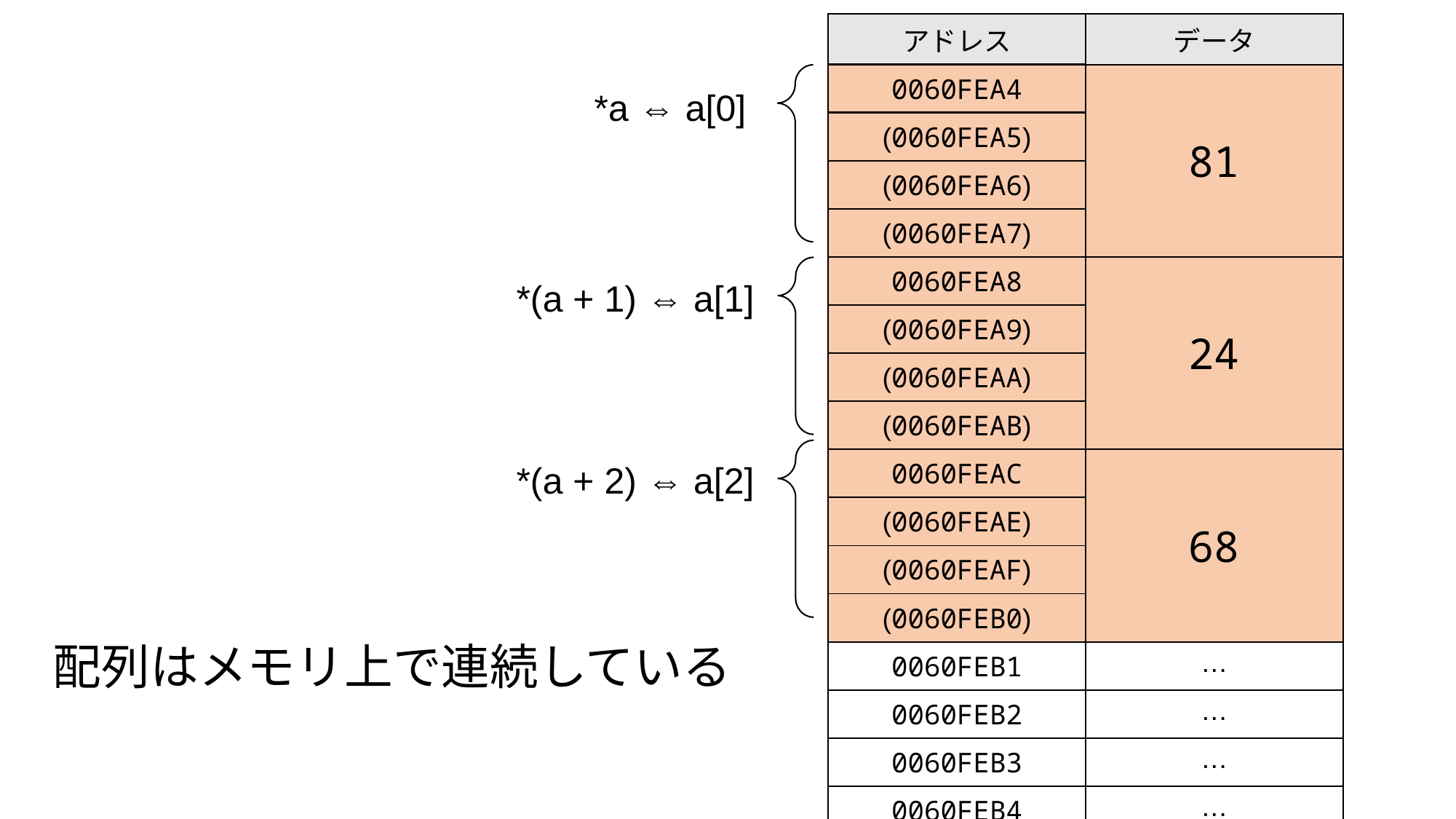

| アドレス | データ |
| --- | --- |
| 0060FEA4 | 81 |
| (0060FEA5) |  |
| (0060FEA6) |  |
| (0060FEA7) |  |
| 0060FEA8 | 24 |
| (0060FEA9) |  |
| (0060FEAA) |  |
| (0060FEAB) |  |
| 0060FEAC | 68 |
| (0060FEAE) |  |
| (0060FEAF) |  |
| (0060FEB0) |  |
| 0060FEB1 | … |
| 0060FEB2 | … |
| 0060FEB3 | … |
| 0060FEB4 | … |

*a ⇔ a[0]

*(a + 1) ⇔ a[1]

*(a + 2) ⇔ a[2]
配列はメモリ上で連続している